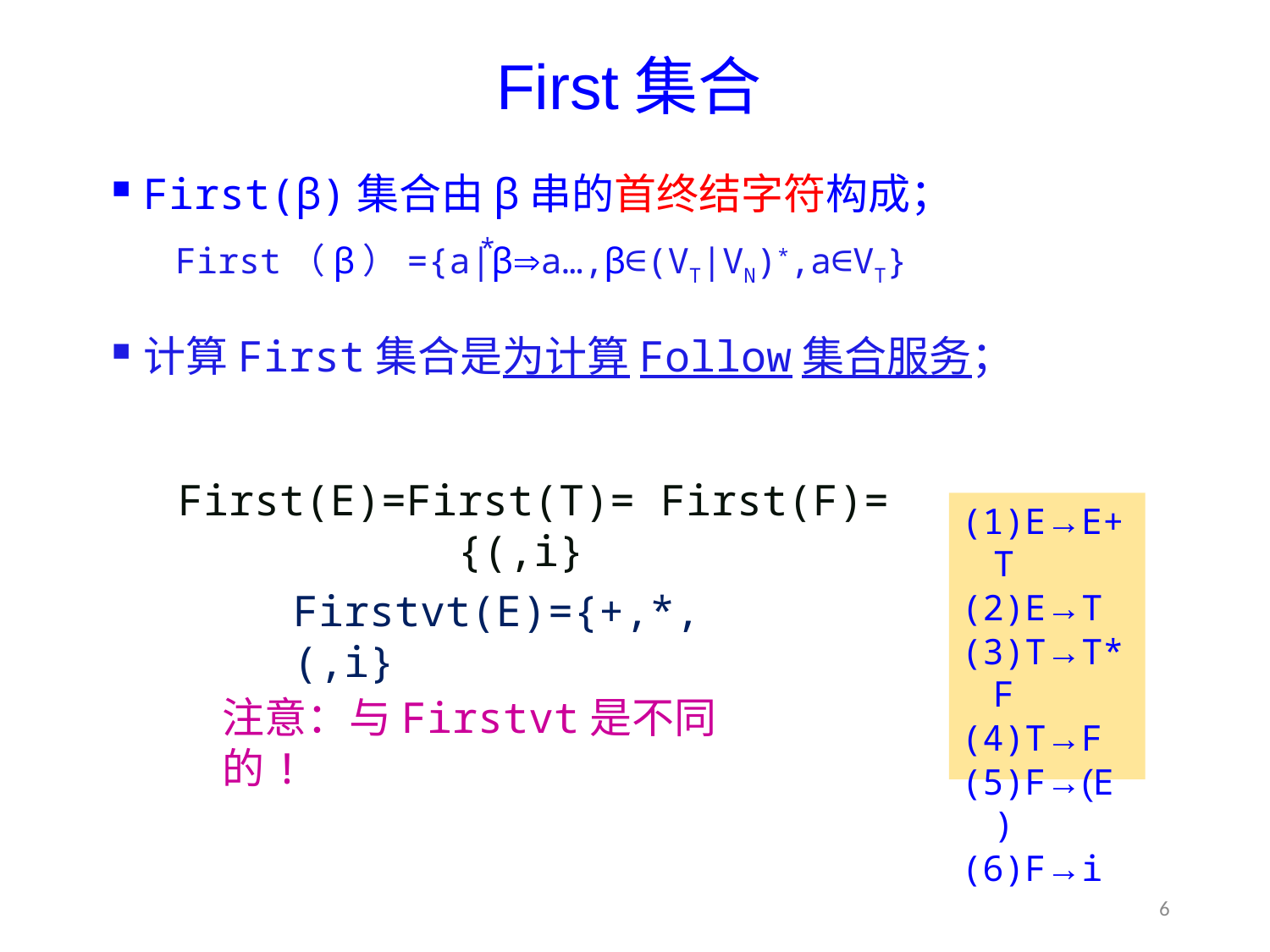

# First集合
First(β)集合由β串的首终结字符构成；
First（β）={a|β⇒a…,β∈(VT|VN)*,a∈VT}
计算First集合是为计算Follow集合服务；
*
First(E)=First(T)= First(F)= {(,i}
(1)E→E+T
(2)E→T
(3)T→T*F
(4)T→F
(5)F→(E)
(6)F→i

Firstvt(E)={+,*,(,i}
注意：与Firstvt是不同的!
6